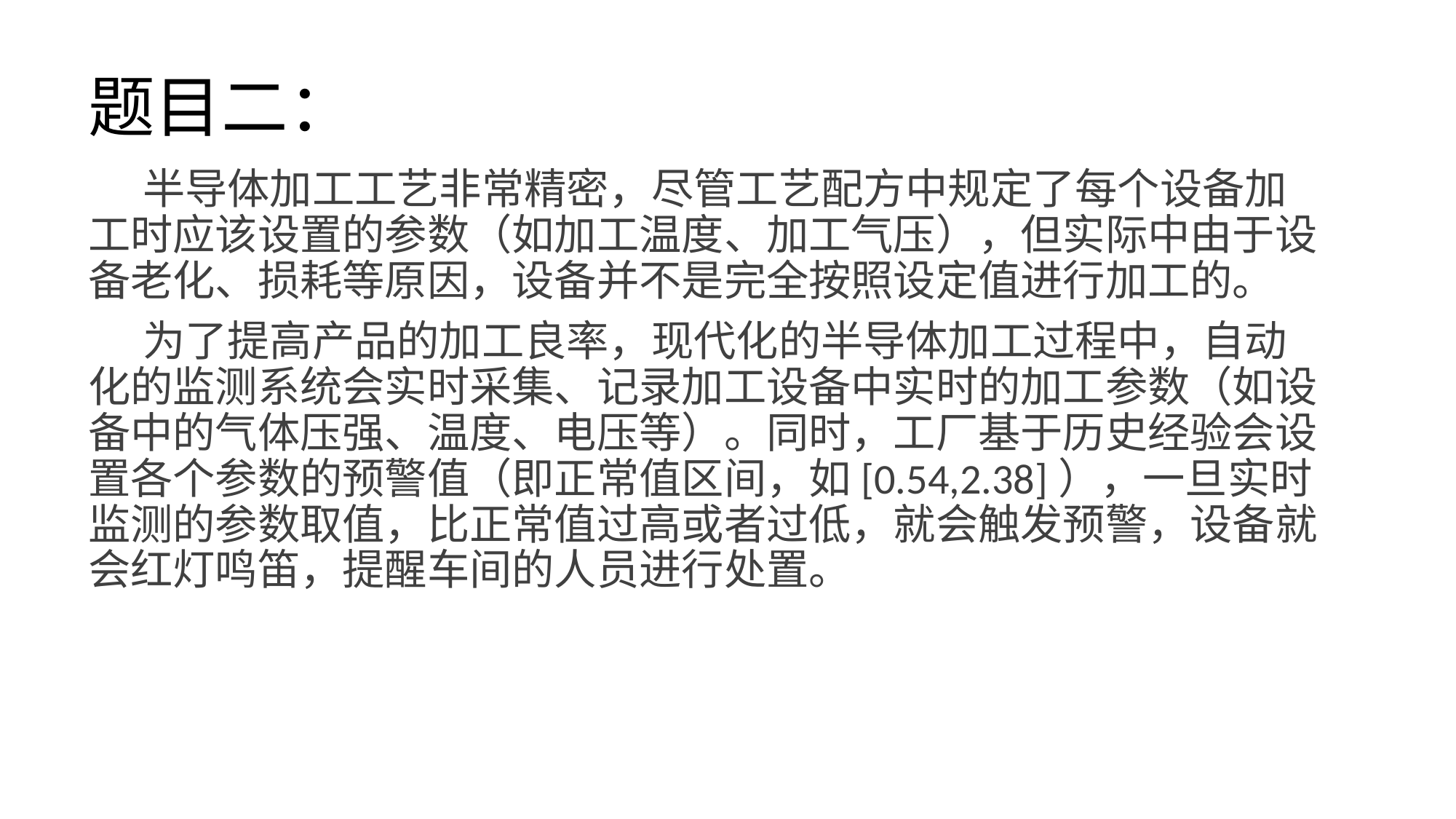

# 题目二：
半导体加工工艺非常精密，尽管工艺配方中规定了每个设备加工时应该设置的参数（如加工温度、加工气压），但实际中由于设备老化、损耗等原因，设备并不是完全按照设定值进行加工的。
为了提高产品的加工良率，现代化的半导体加工过程中，自动化的监测系统会实时采集、记录加工设备中实时的加工参数（如设备中的气体压强、温度、电压等）。同时，工厂基于历史经验会设置各个参数的预警值（即正常值区间，如[0.54,2.38]），一旦实时监测的参数取值，比正常值过高或者过低，就会触发预警，设备就会红灯鸣笛，提醒车间的人员进行处置。